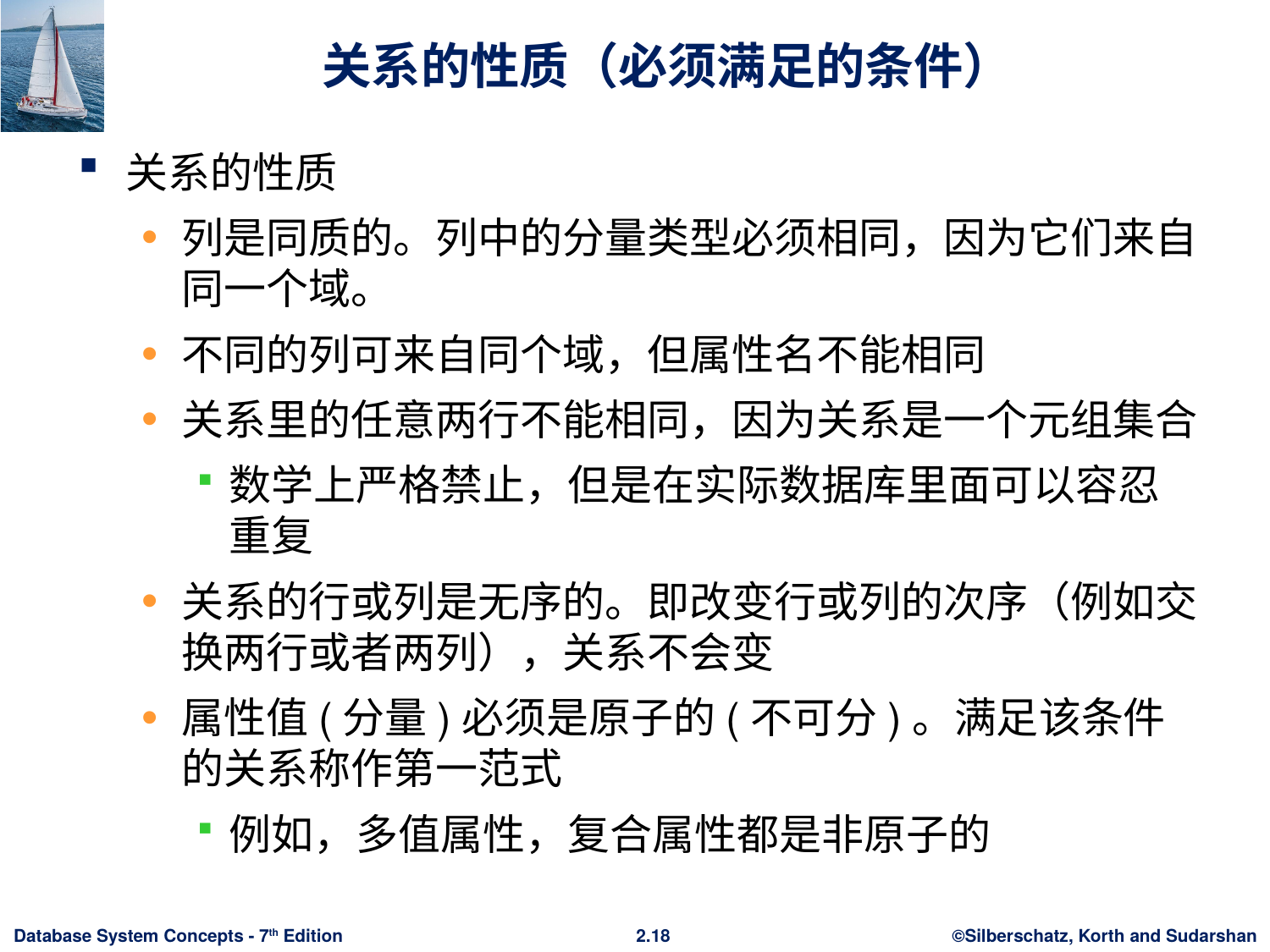

# 关系的性质（必须满足的条件）
关系的性质
列是同质的。列中的分量类型必须相同，因为它们来自同一个域。
不同的列可来自同个域，但属性名不能相同
关系里的任意两行不能相同，因为关系是一个元组集合
数学上严格禁止，但是在实际数据库里面可以容忍重复
关系的行或列是无序的。即改变行或列的次序（例如交换两行或者两列），关系不会变
属性值(分量)必须是原子的(不可分)。满足该条件的关系称作第一范式
例如，多值属性，复合属性都是非原子的